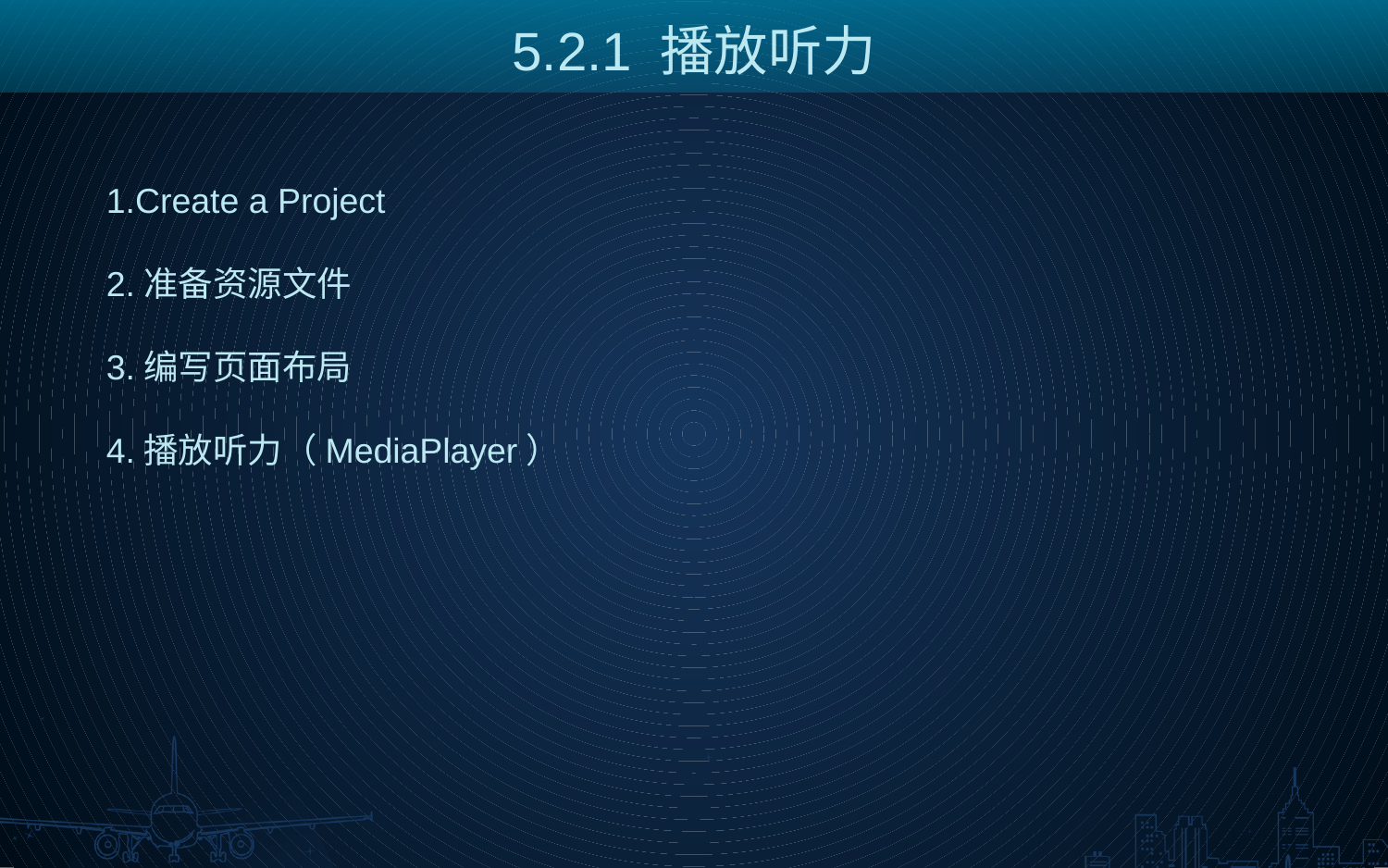

5.2.1 播放听力
1.Create a Project

2.准备资源文件

3.编写页面布局

4.播放听力（MediaPlayer）